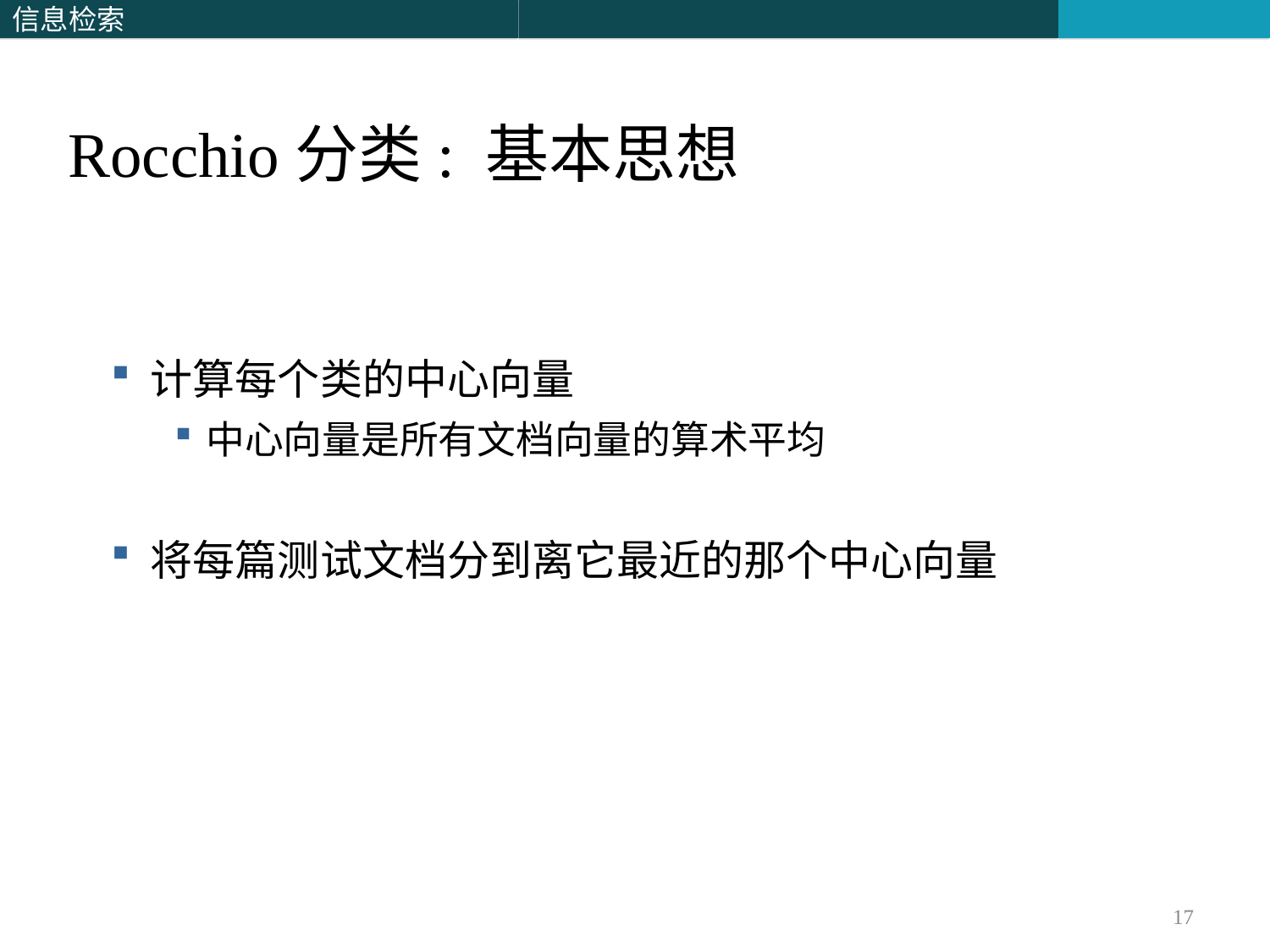

Rocchio分类: 基本思想
计算每个类的中心向量
中心向量是所有文档向量的算术平均

将每篇测试文档分到离它最近的那个中心向量
17